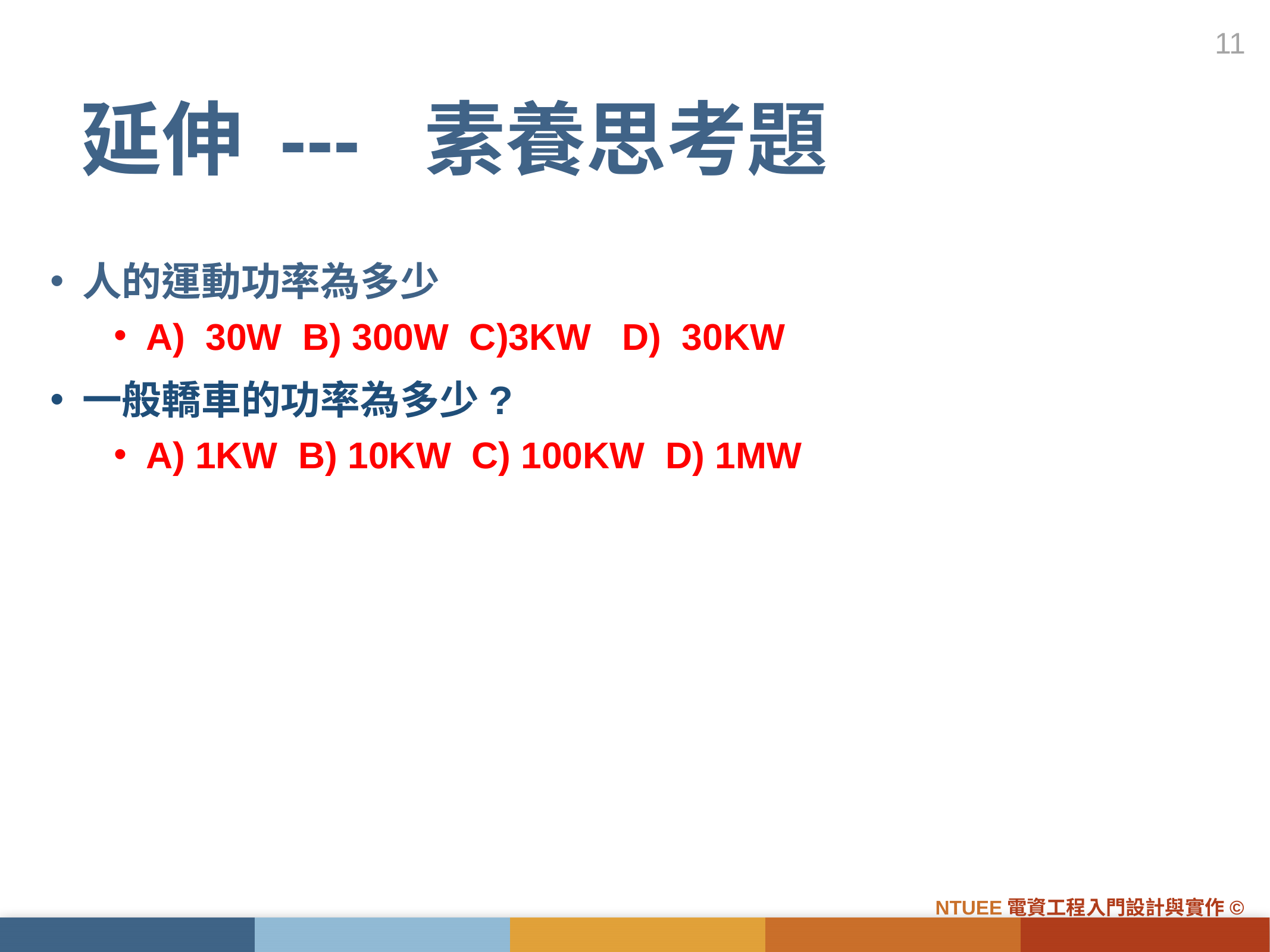

11
# 延伸 ---  素養思考題
人的運動功率為多少
A)  30W  B) 300W  C)3KW   D)  30KW
一般轎車的功率為多少?
A) 1KW  B) 10KW  C) 100KW  D) 1MW